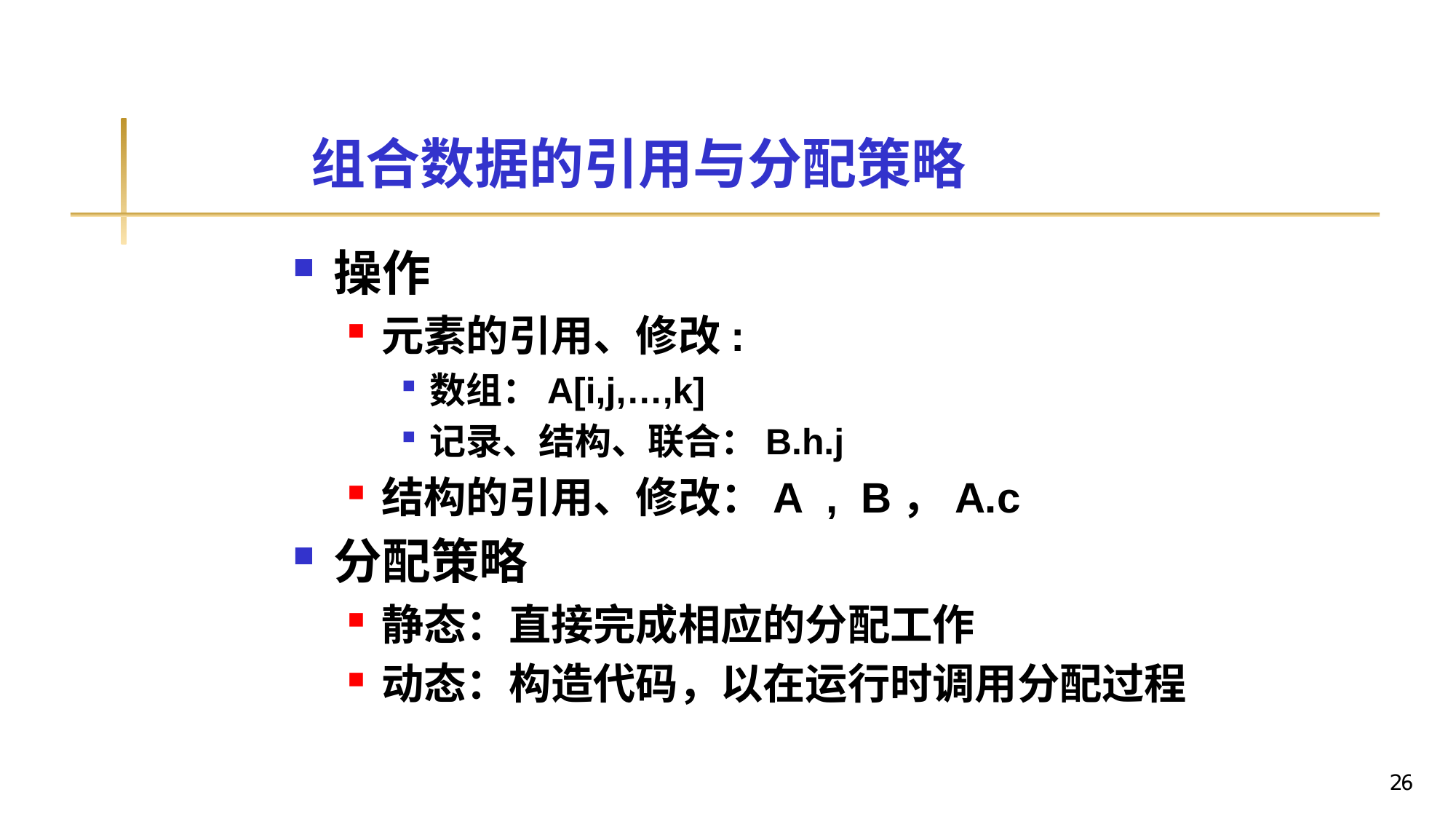

# 组合数据的引用与分配策略
操作
元素的引用、修改:
数组：A[i,j,…,k]
记录、结构、联合：B.h.j
结构的引用、修改：A  ,  B，A.c
分配策略
静态：直接完成相应的分配工作
动态：构造代码，以在运行时调用分配过程
26